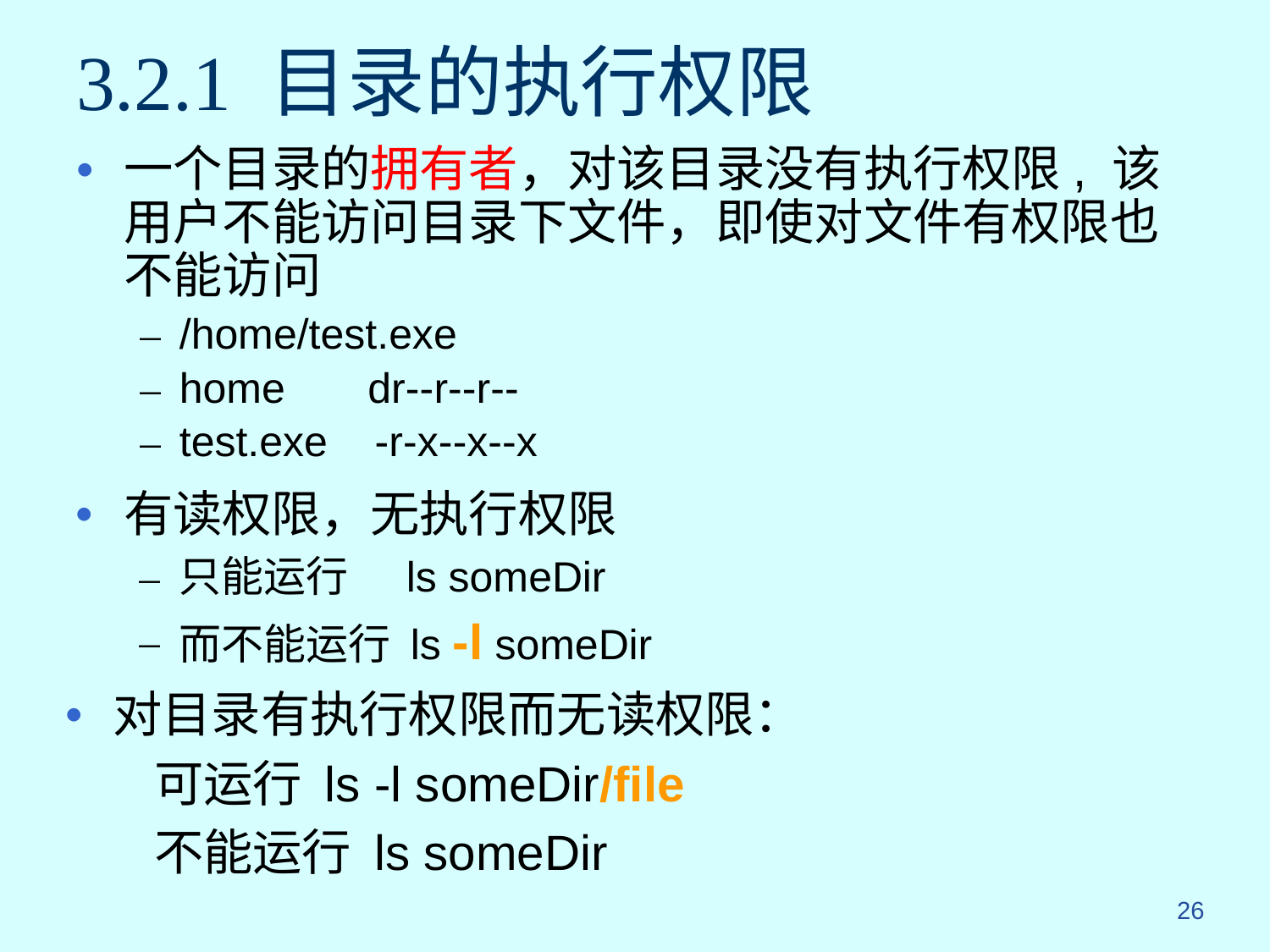

# 3.2.1 目录的执行权限
一个目录的拥有者，对该目录没有执行权限, 该用户不能访问目录下文件，即使对文件有权限也不能访问
/home/test.exe
home       dr--r--r--
test.exe    -r-x--x--x
有读权限，无执行权限
只能运行     ls someDir
而不能运行 ls -l someDir
对目录有执行权限而无读权限：
       可运行 ls -l someDir/file
       不能运行 ls someDir
26
26